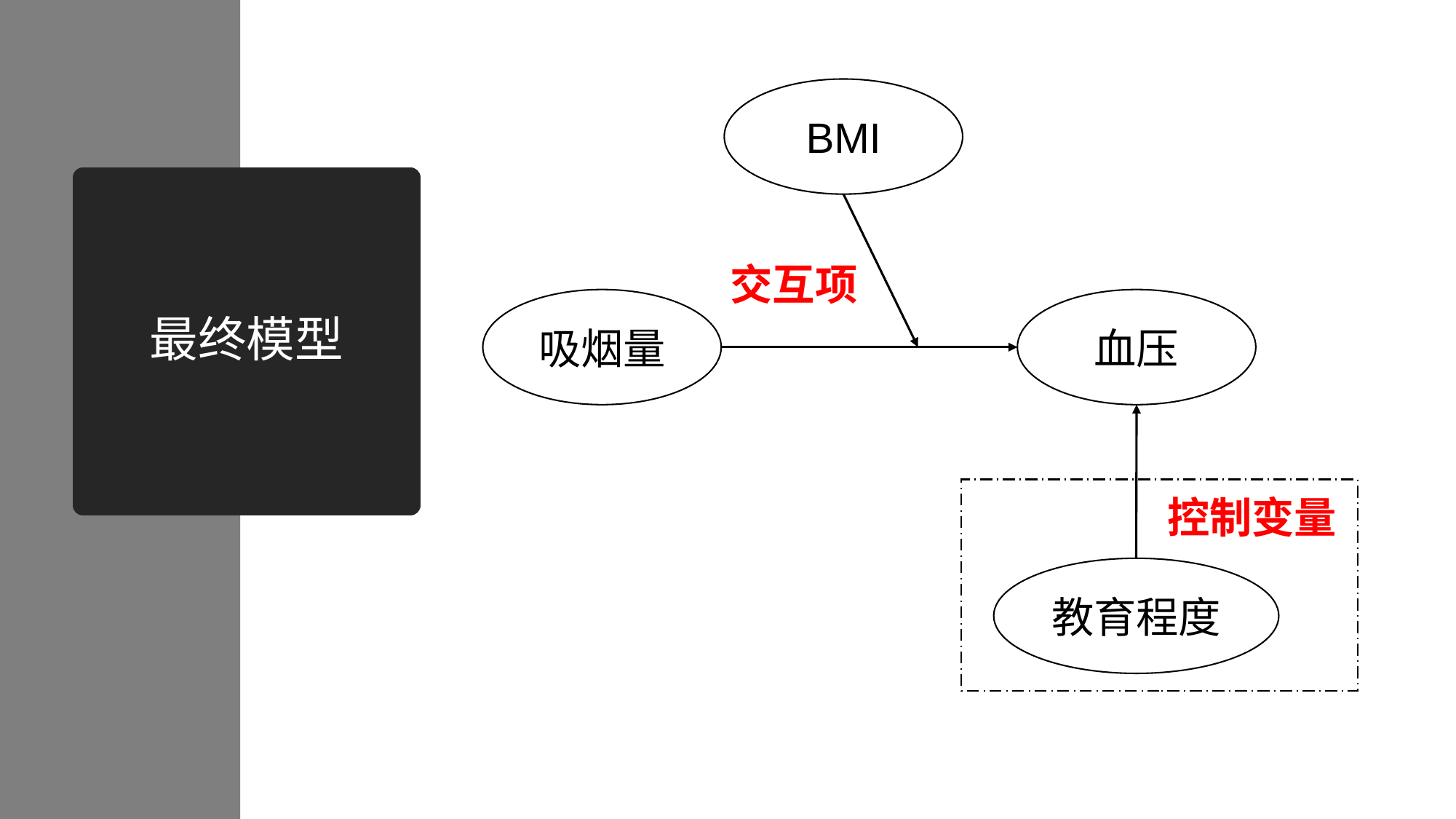

BMI
# 最终模型
交互项
吸烟量
血压

控制变量
教育程度